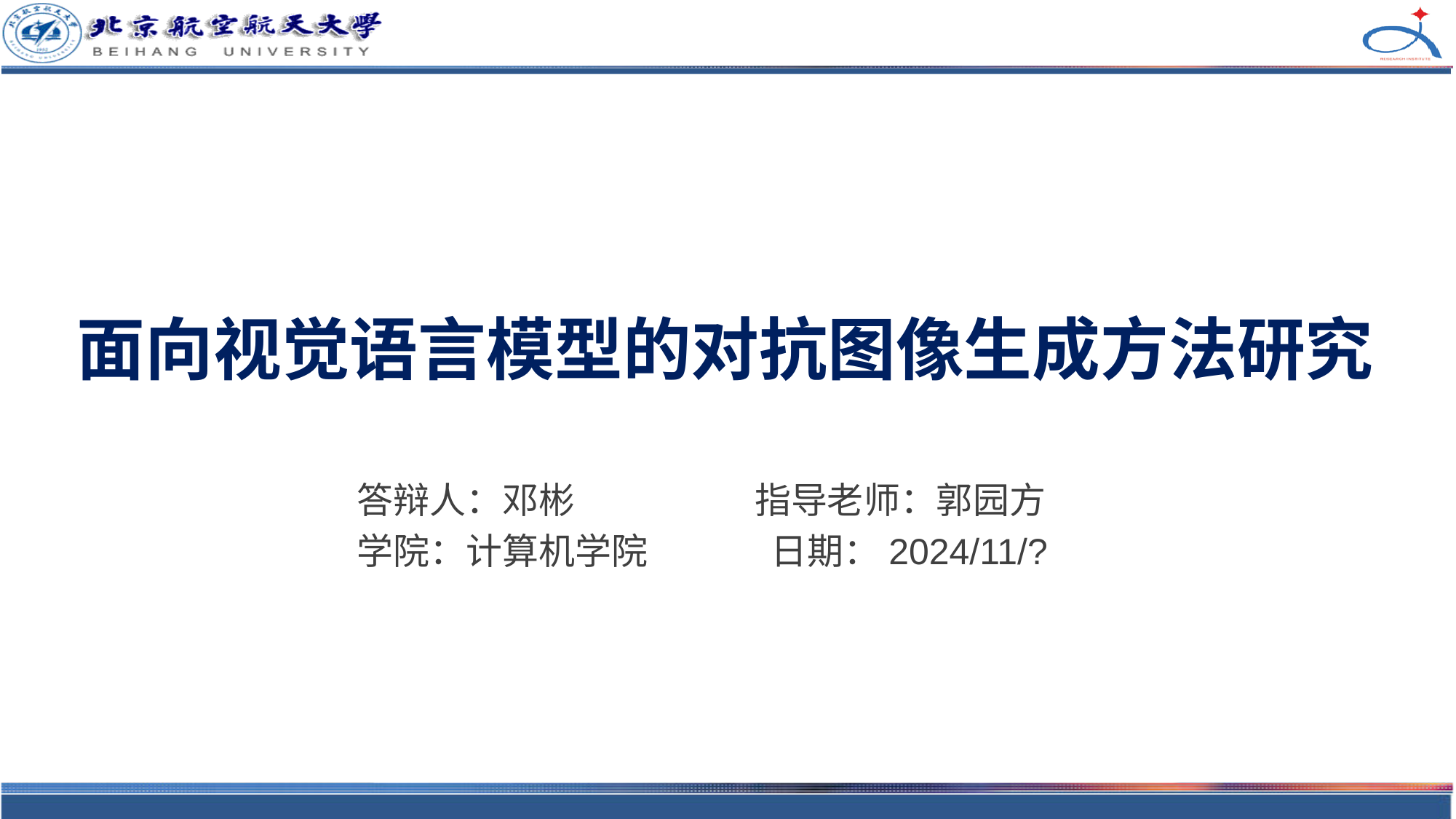

# 面向视觉语言模型的对抗图像生成方法研究
答辩人：邓彬                      指导老师：郭园方
学院：计算机学院               日期：2024/11/?